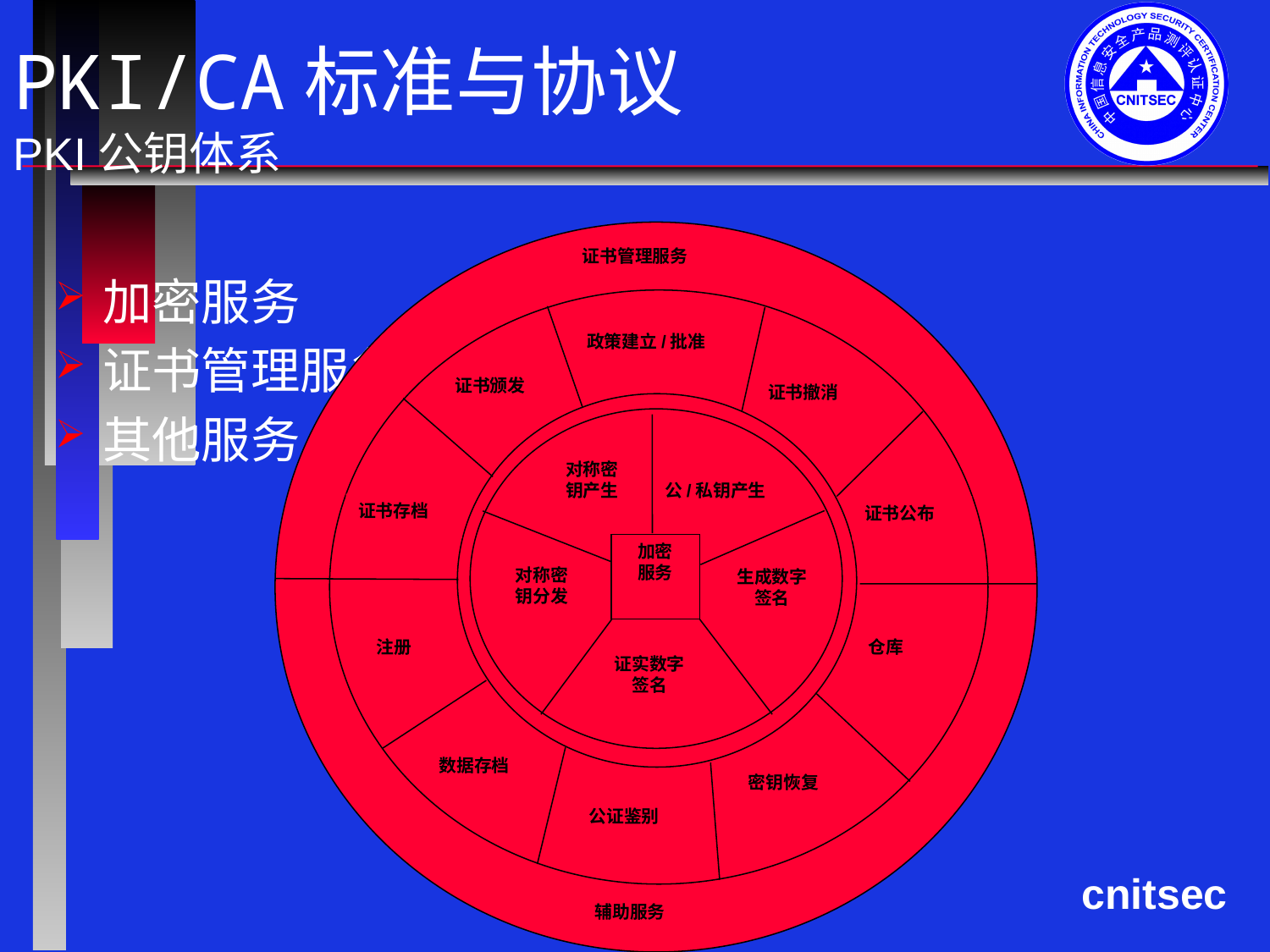

# PKI/CA标准与协议 PKI公钥体系

证书管理服务

政策建立/批准
证书颁发
证书撤消

对称密
钥产生
公/私钥产生
证书存档
证书公布

加密
服务
对称密
钥分发
生成数字签名

注册
仓库
证实数字签名

数据存档

密钥恢复
公证鉴别
辅助服务
加密服务
证书管理服务
其他服务